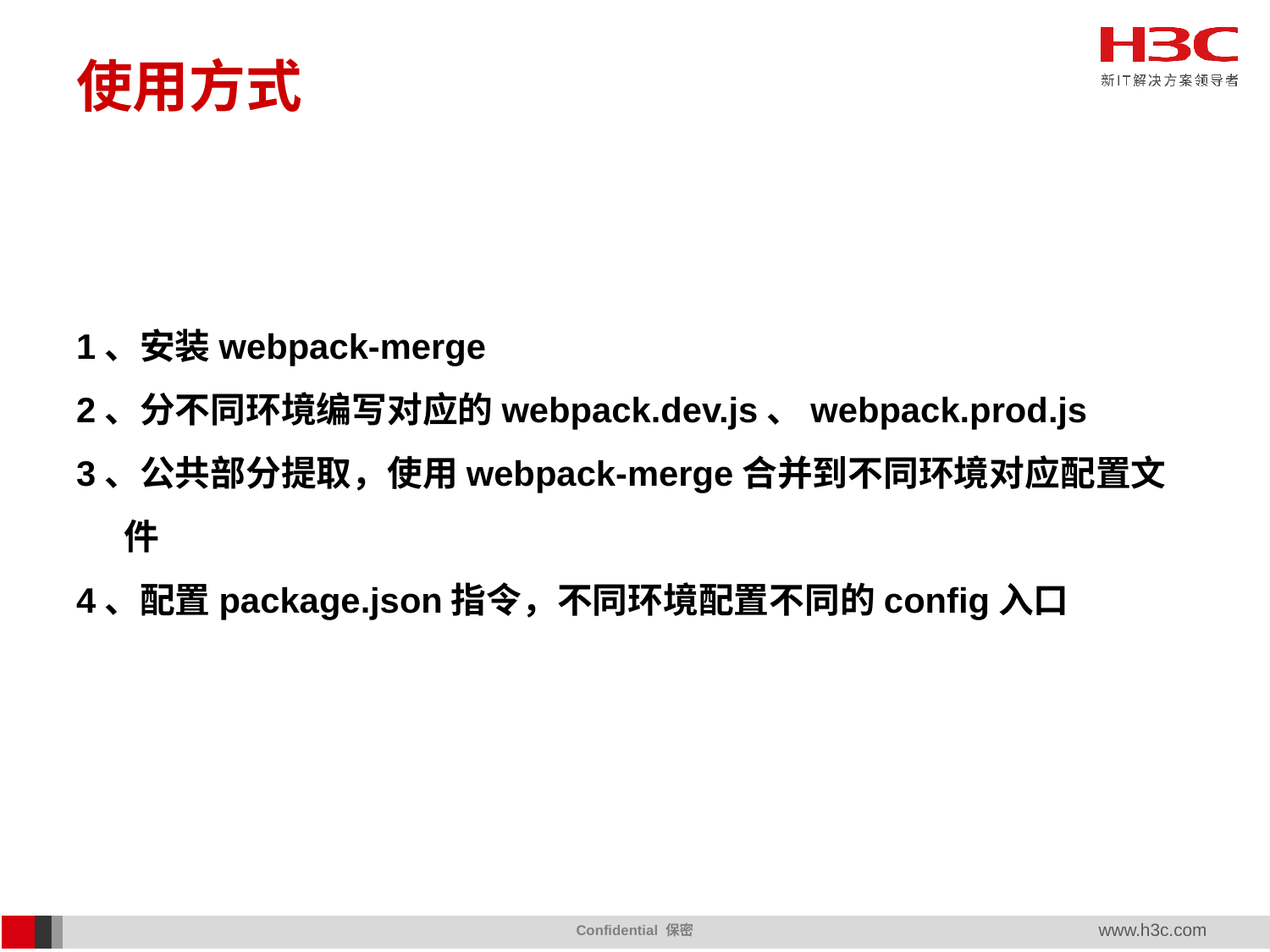

# 使用方式

1、安装webpack-merge
2、分不同环境编写对应的webpack.dev.js、webpack.prod.js
3、公共部分提取，使用webpack-merge合并到不同环境对应配置文件
4、配置package.json指令，不同环境配置不同的config入口